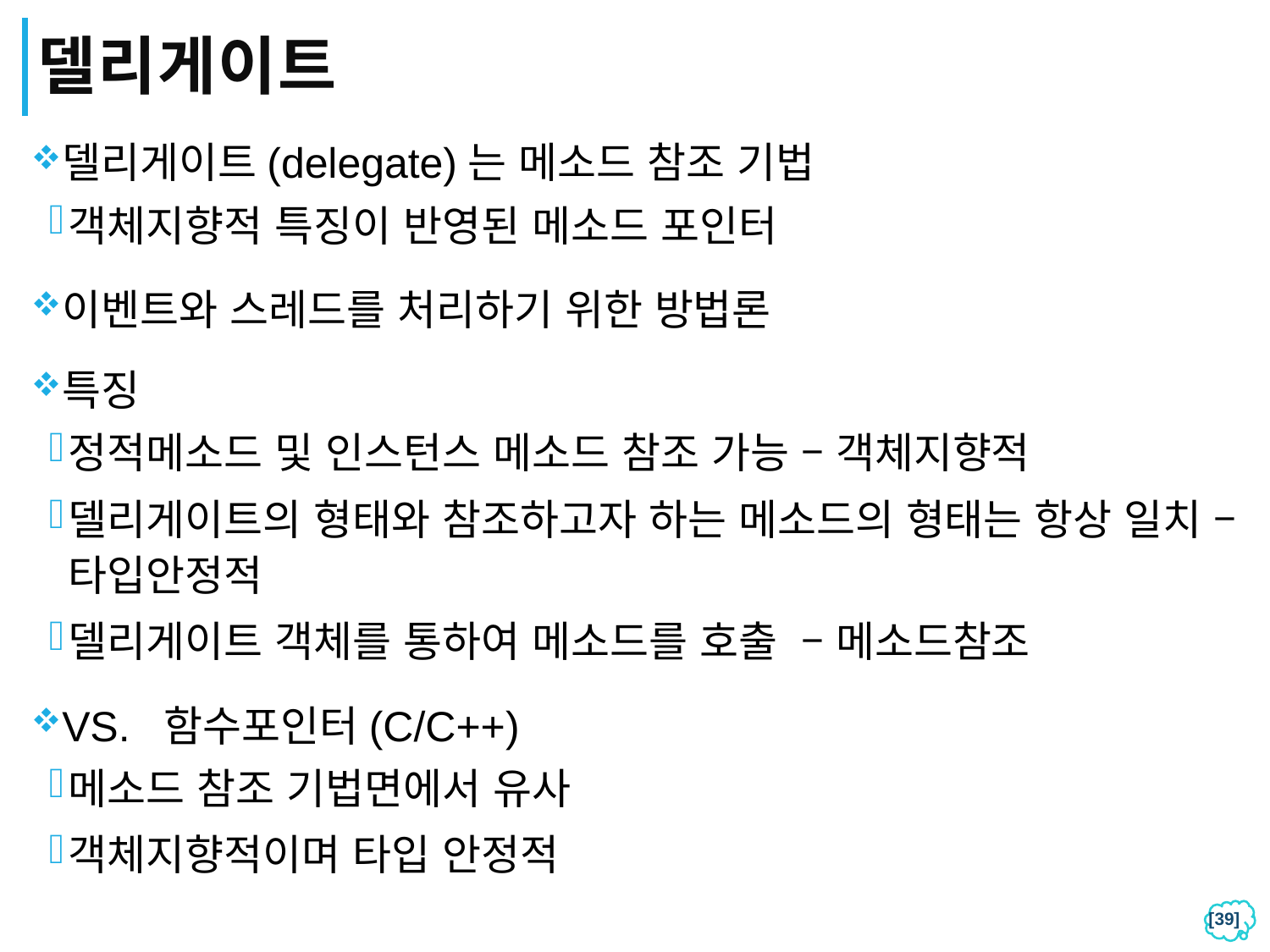

# 델리게이트
델리게이트(delegate)는 메소드 참조 기법
객체지향적 특징이 반영된 메소드 포인터
이벤트와 스레드를 처리하기 위한 방법론
특징
정적메소드 및 인스턴스 메소드 참조 가능 – 객체지향적
델리게이트의 형태와 참조하고자 하는 메소드의 형태는 항상 일치 – 타입안정적
델리게이트 객체를 통하여 메소드를 호출  – 메소드참조
VS.  함수포인터(C/C++)
메소드 참조 기법면에서 유사
객체지향적이며 타입 안정적
[39]